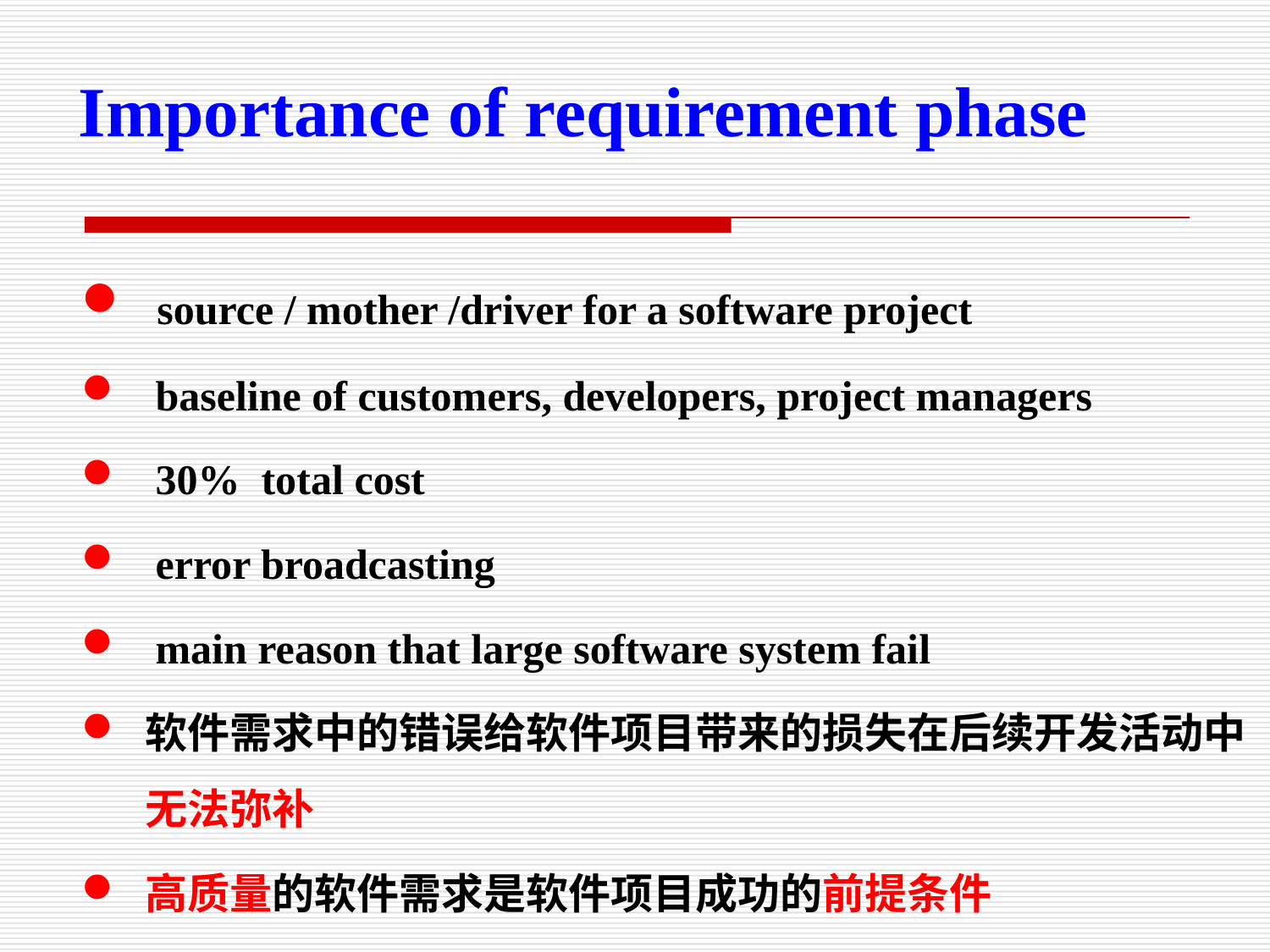

Importance of requirement phase
 source / mother /driver for a software project
 baseline of customers, developers, project managers
 30%  total cost
 error broadcasting
 main reason that large software system fail
软件需求中的错误给软件项目带来的损失在后续开发活动中无法弥补
高质量的软件需求是软件项目成功的前提条件